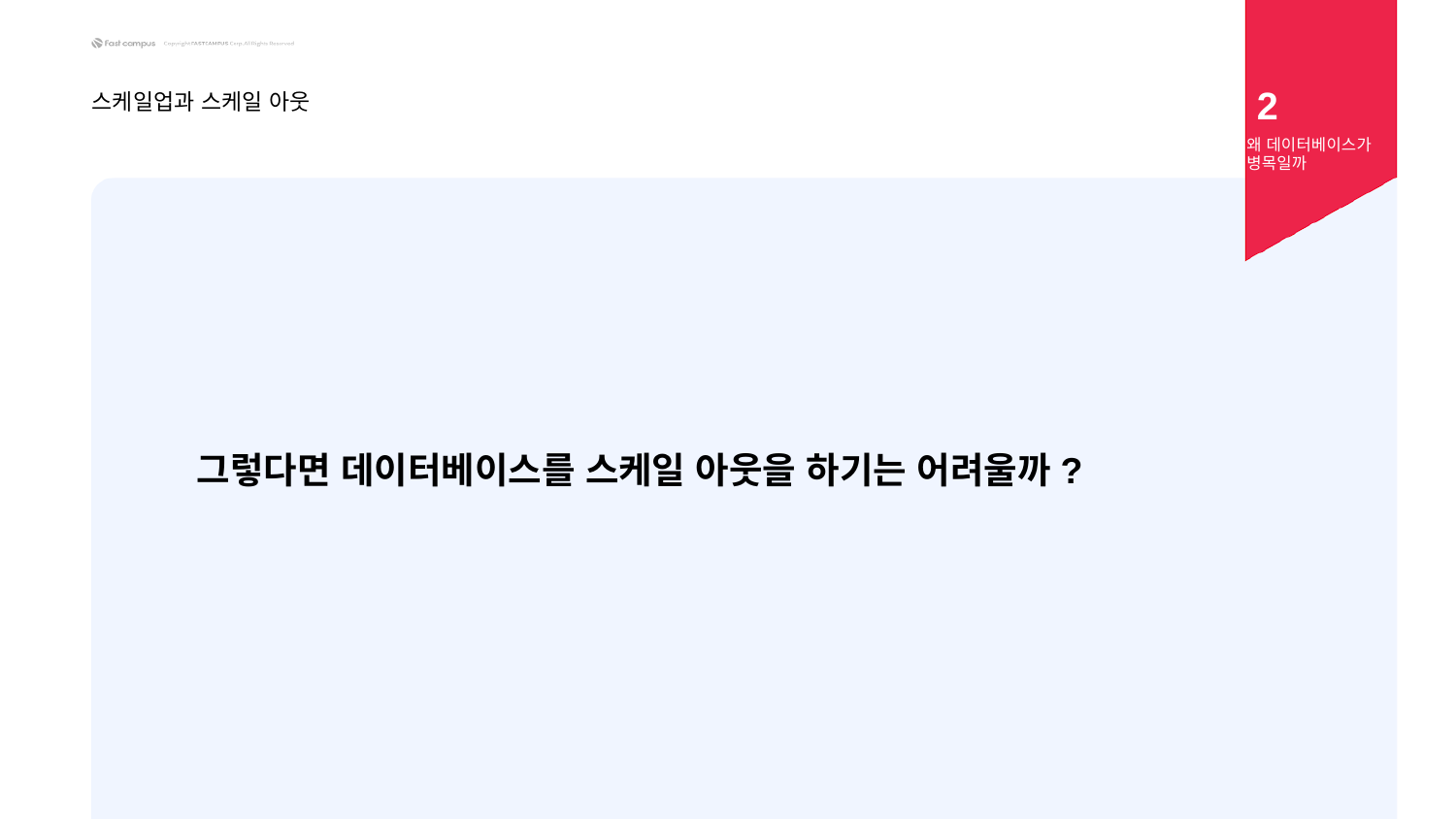

2
스케일업과 스케일 아웃
왜 데이터베이스가 병목일까
그렇다면 데이터베이스를 스케일 아웃을 하기는 어려울까?